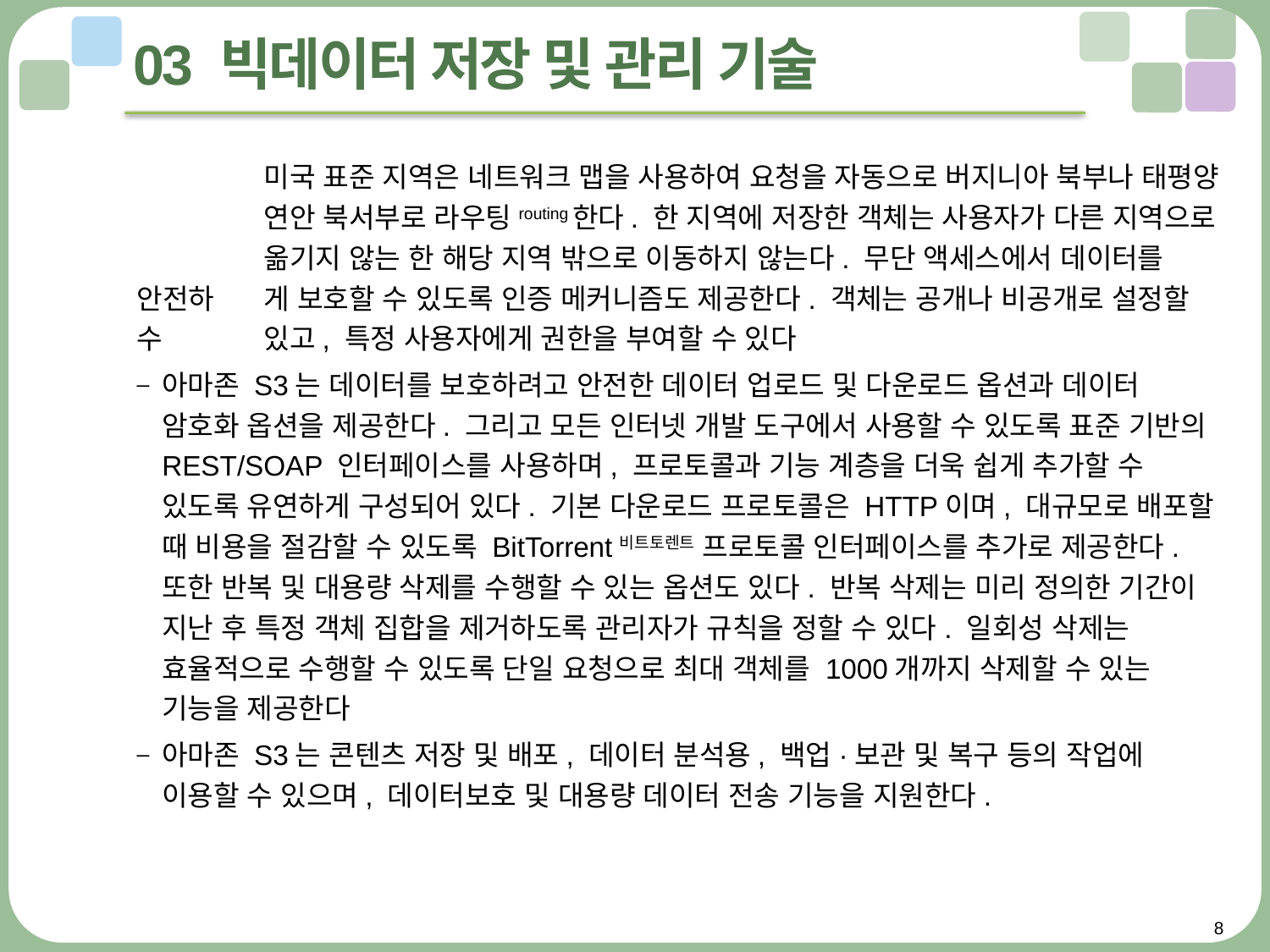

# 03 빅데이터 저장 및 관리 기술
	미국 표준 지역은 네트워크 맵을 사용하여 요청을 자동으로 버지니아 북부나 태평양 	연안 북서부로 라우팅routing한다. 한 지역에 저장한 객체는 사용자가 다른 지역으로 	옮기지 않는 한 해당 지역 밖으로 이동하지 않는다. 무단 액세스에서 데이터를 안전하	게 보호할 수 있도록 인증 메커니즘도 제공한다. 객체는 공개나 비공개로 설정할 수 	있고, 특정 사용자에게 권한을 부여할 수 있다
아마존 S3는 데이터를 보호하려고 안전한 데이터 업로드 및 다운로드 옵션과 데이터 암호화 옵션을 제공한다. 그리고 모든 인터넷 개발 도구에서 사용할 수 있도록 표준 기반의 REST/SOAP 인터페이스를 사용하며, 프로토콜과 기능 계층을 더욱 쉽게 추가할 수 있도록 유연하게 구성되어 있다. 기본 다운로드 프로토콜은 HTTP이며, 대규모로 배포할 때 비용을 절감할 수 있도록 BitTorrent비트토렌트 프로토콜 인터페이스를 추가로 제공한다. 또한 반복 및 대용량 삭제를 수행할 수 있는 옵션도 있다. 반복 삭제는 미리 정의한 기간이 지난 후 특정 객체 집합을 제거하도록 관리자가 규칙을 정할 수 있다. 일회성 삭제는 효율적으로 수행할 수 있도록 단일 요청으로 최대 객체를 1000개까지 삭제할 수 있는 기능을 제공한다
아마존 S3는 콘텐츠 저장 및 배포, 데이터 분석용, 백업·보관 및 복구 등의 작업에 이용할 수 있으며, 데이터보호 및 대용량 데이터 전송 기능을 지원한다.